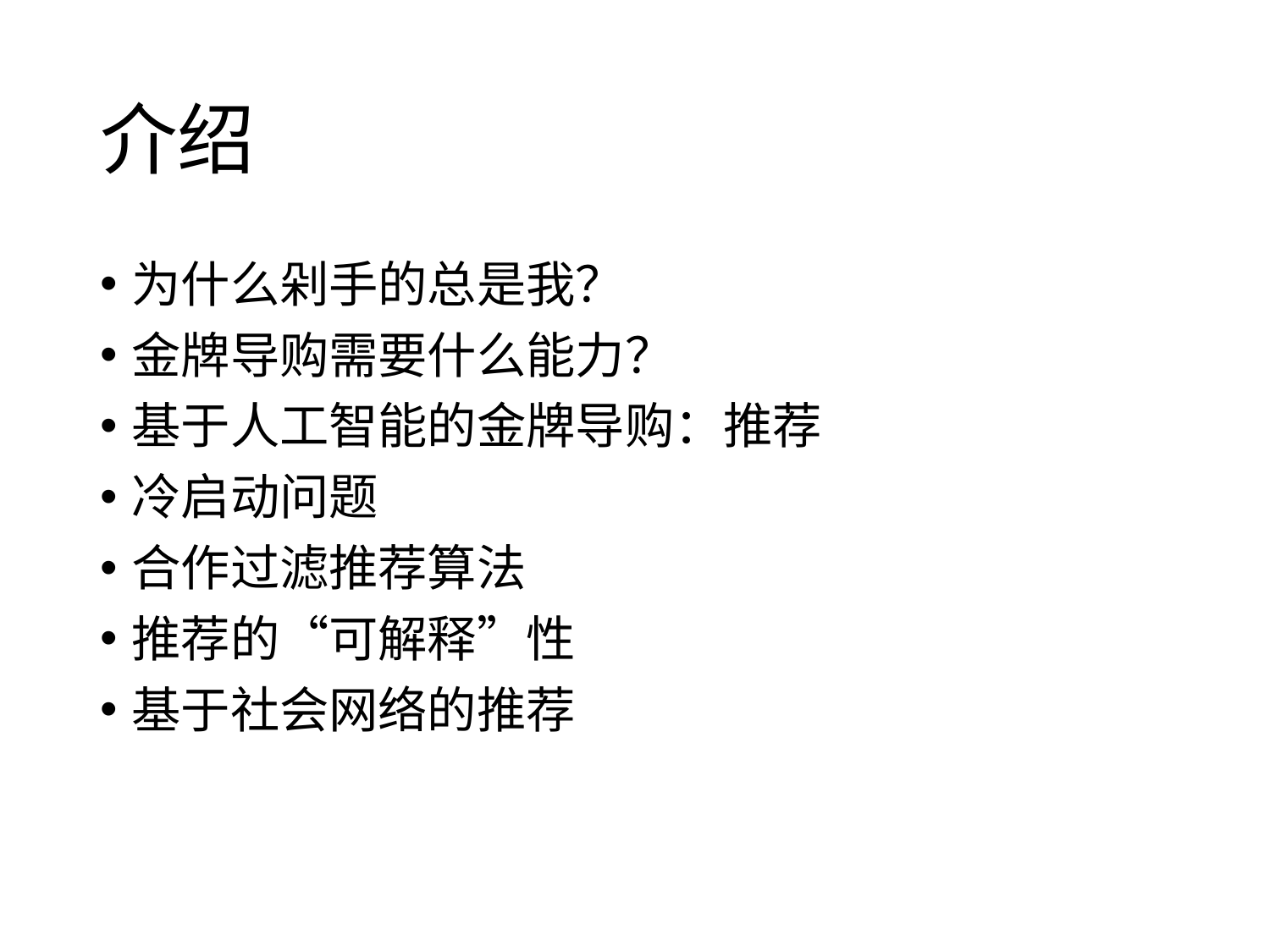

# 介绍
为什么剁手的总是我？
金牌导购需要什么能力？
基于人工智能的金牌导购：推荐
冷启动问题
合作过滤推荐算法
推荐的“可解释”性
基于社会网络的推荐